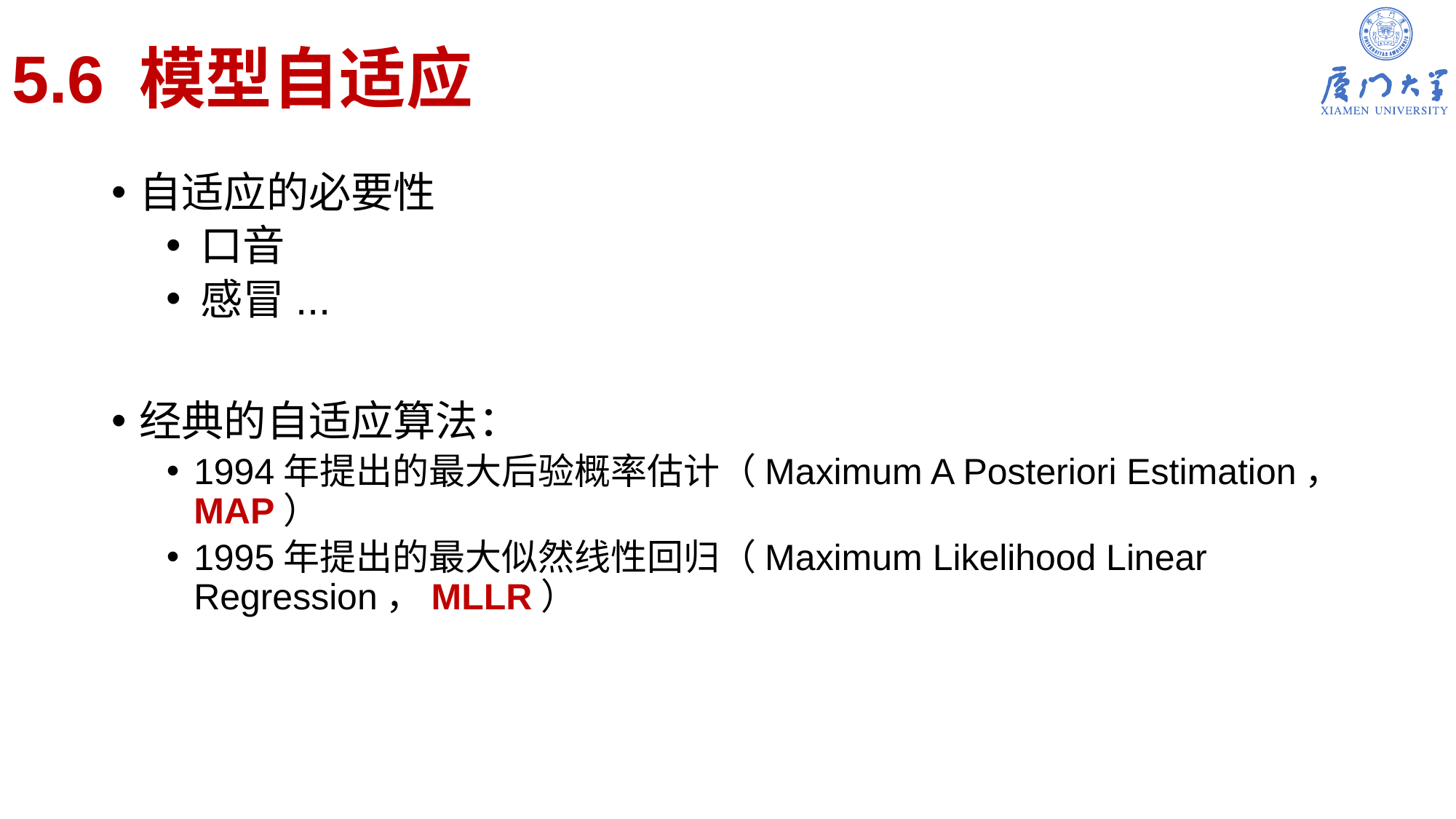

# 5.6 模型自适应
自适应的必要性
口音
感冒...

经典的自适应算法：
1994年提出的最大后验概率估计（Maximum A Posteriori Estimation，MAP）
1995年提出的最大似然线性回归（Maximum Likelihood Linear Regression，MLLR）